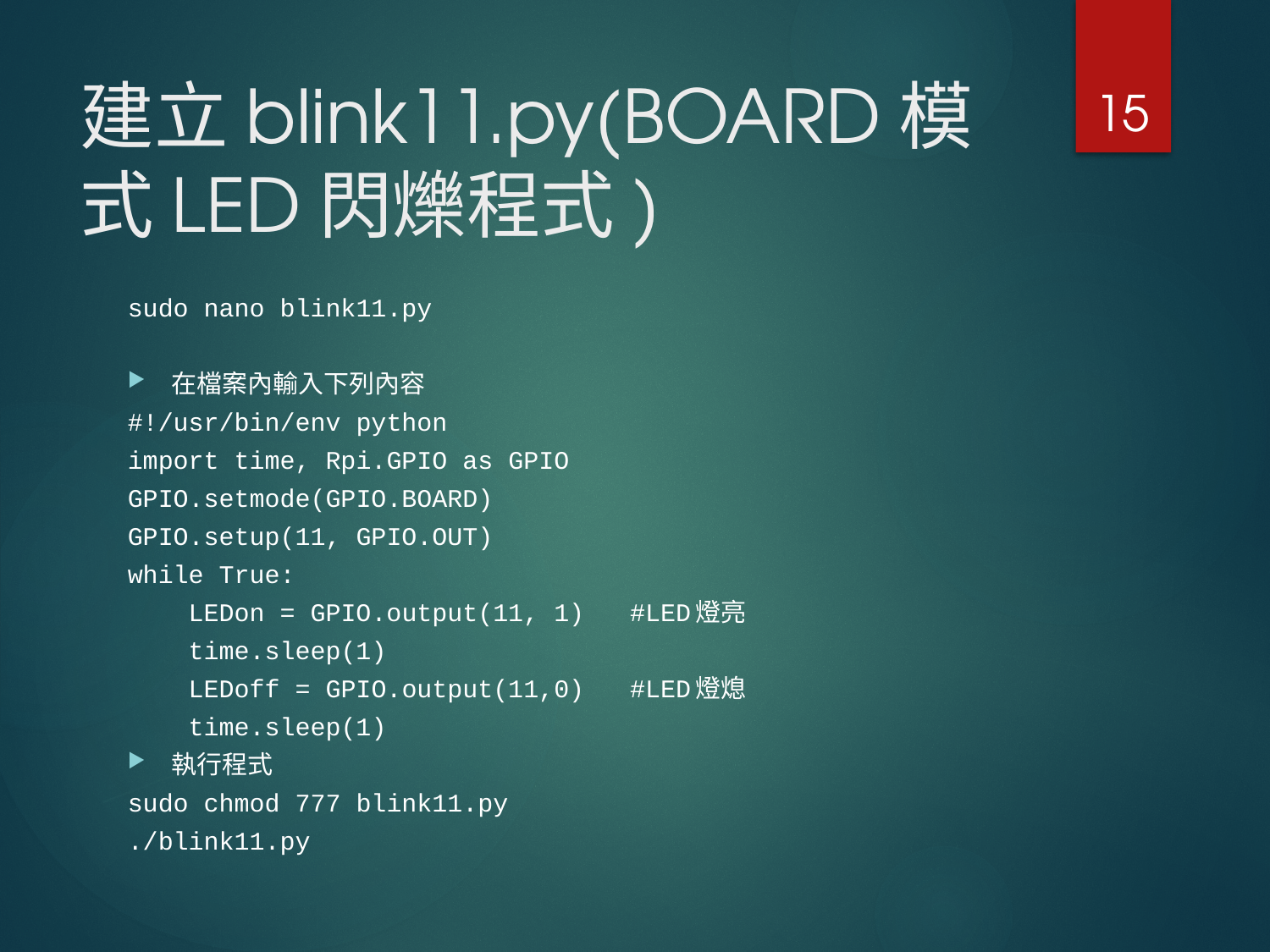

15
# 建立blink11.py(BOARD模式LED閃爍程式)
sudo nano blink11.py

在檔案內輸入下列內容
#!/usr/bin/env python
import time, Rpi.GPIO as GPIO
GPIO.setmode(GPIO.BOARD)
GPIO.setup(11, GPIO.OUT)
while True:
    LEDon = GPIO.output(11, 1)   #LED燈亮
    time.sleep(1)
    LEDoff = GPIO.output(11,0)   #LED燈熄
    time.sleep(1)
執行程式
sudo chmod 777 blink11.py
./blink11.py